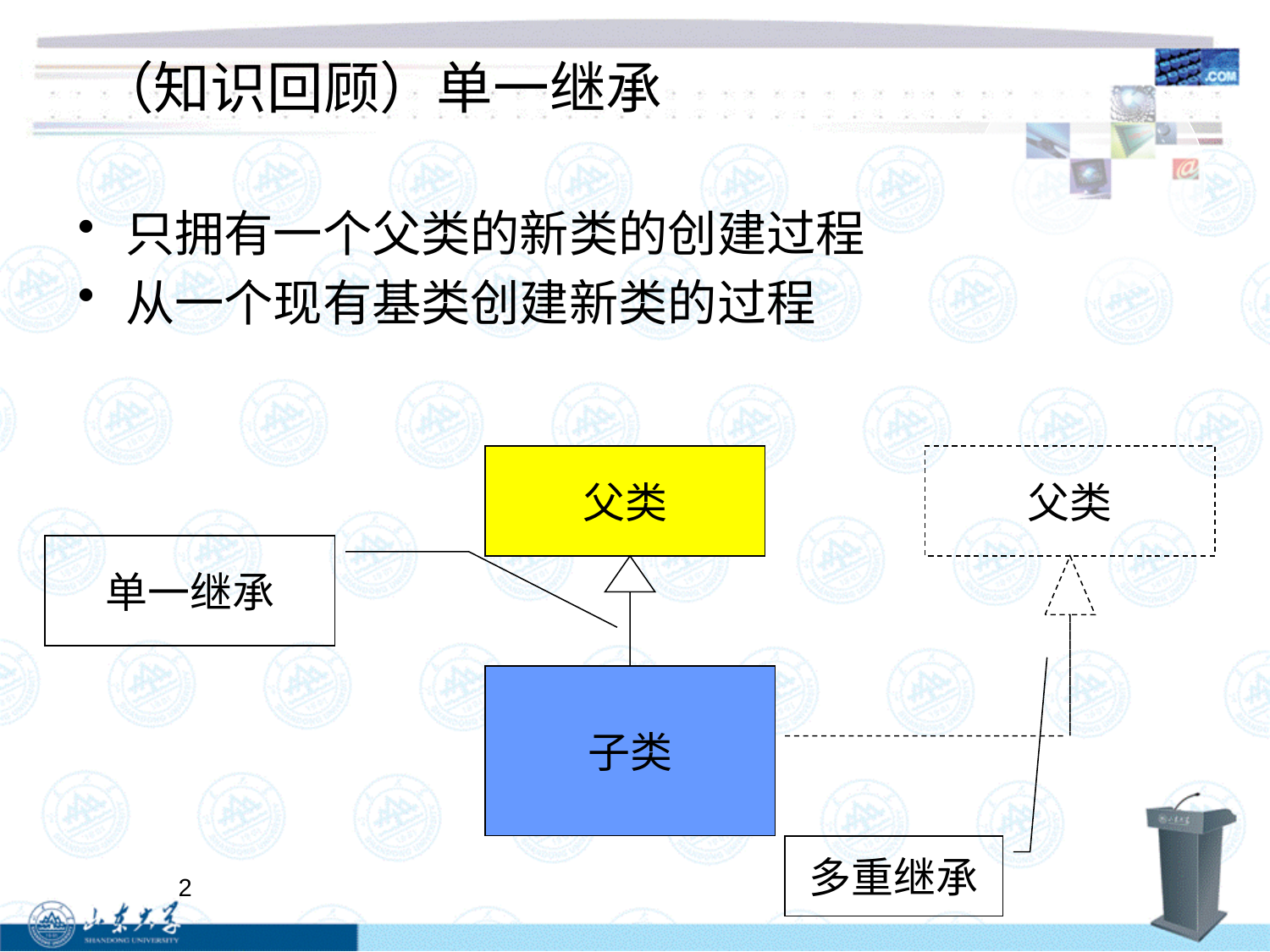

# （知识回顾）单一继承
只拥有一个父类的新类的创建过程
从一个现有基类创建新类的过程
父类
父类

单一继承

子类
多重继承
2